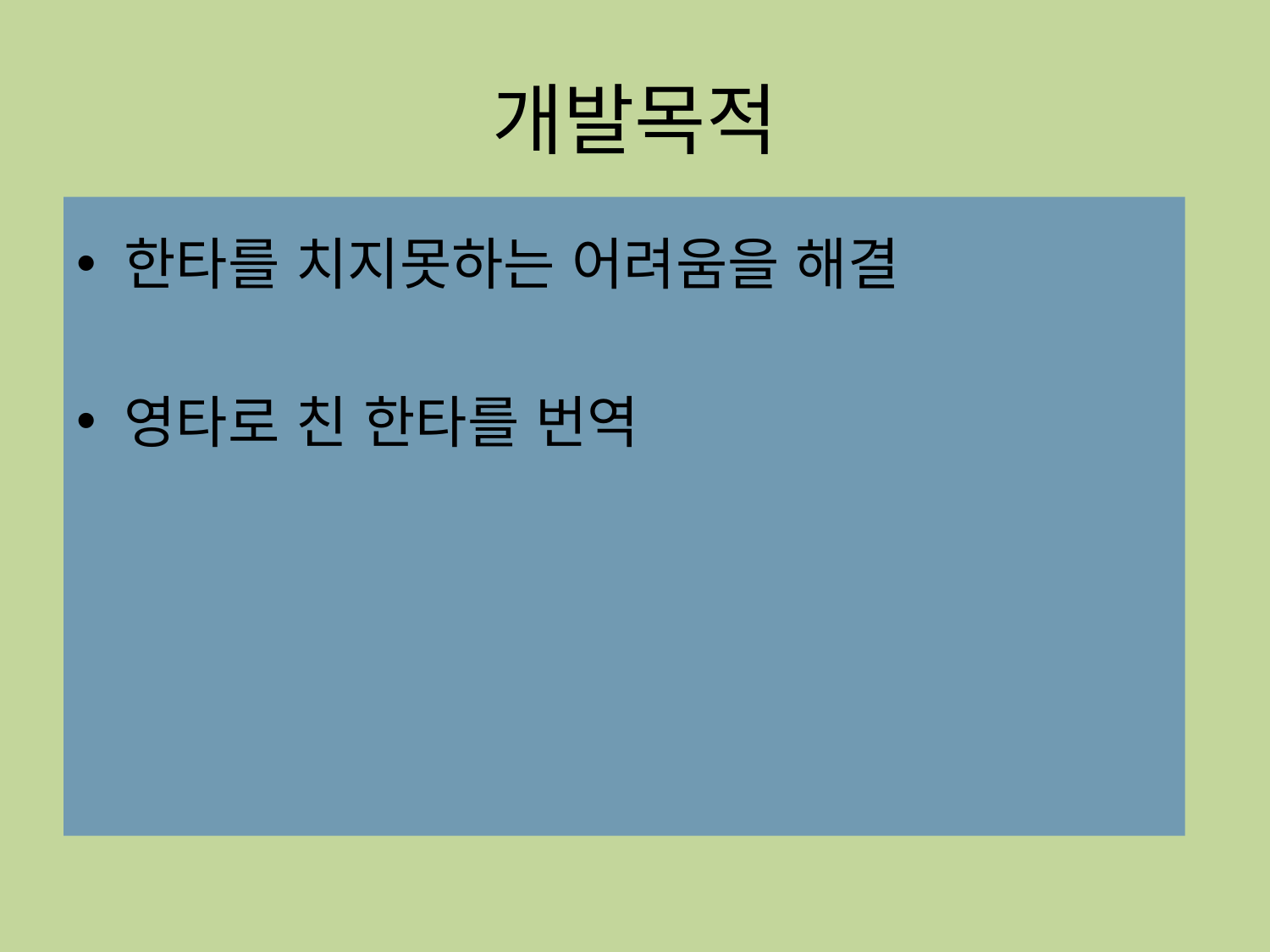

# 개발목적

한타를 치지못하는 어려움을 해결

영타로 친 한타를 번역